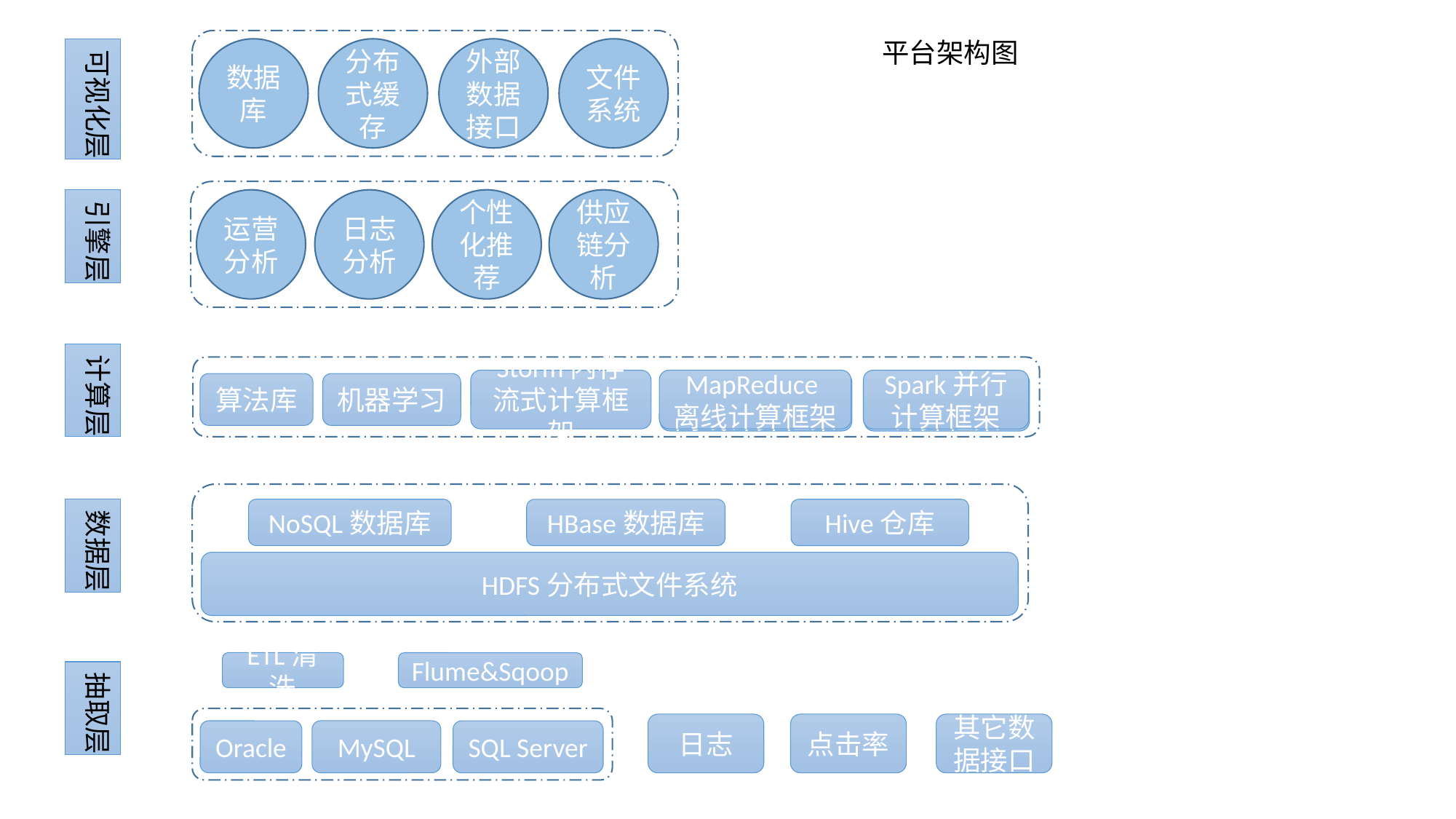

平台架构图
可视化层
数据库
分布式缓存
外部数据接口
文件系统

引擎层
运营分析
日志分析
个性化推荐
供应链分析
计算层

MapReduce离线计算框架
Storm内存流式计算框架
Spark并行计算框架
MapReduce离线计算框架
Spark并行计算框架
算法库
机器学习

数据层
NoSQL数据库
Hive仓库
HBase数据库
HDFS分布式文件系统
ETL清洗
Flume&Sqoop
抽取层

日志
点击率
其它数据接口
MySQL
Oracle
SQL Server